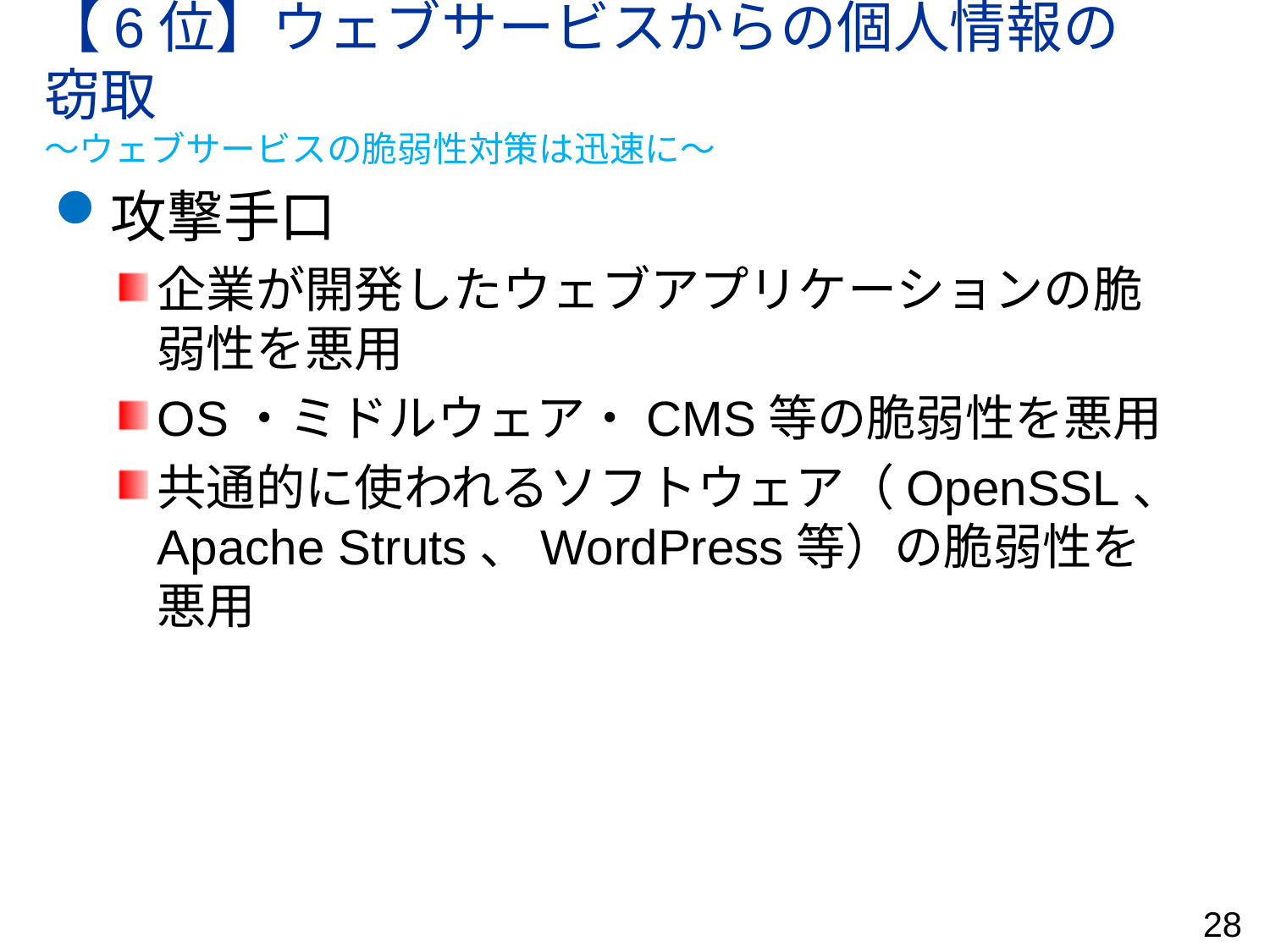

# 【6位】ウェブサービスからの個人情報の窃取 ～ウェブサービスの脆弱性対策は迅速に～

攻撃手口
企業が開発したウェブアプリケーションの脆弱性を悪用
OS・ミドルウェア・CMS等の脆弱性を悪用
共通的に使われるソフトウェア（OpenSSL、Apache Struts、WordPress等）の脆弱性を悪用
28